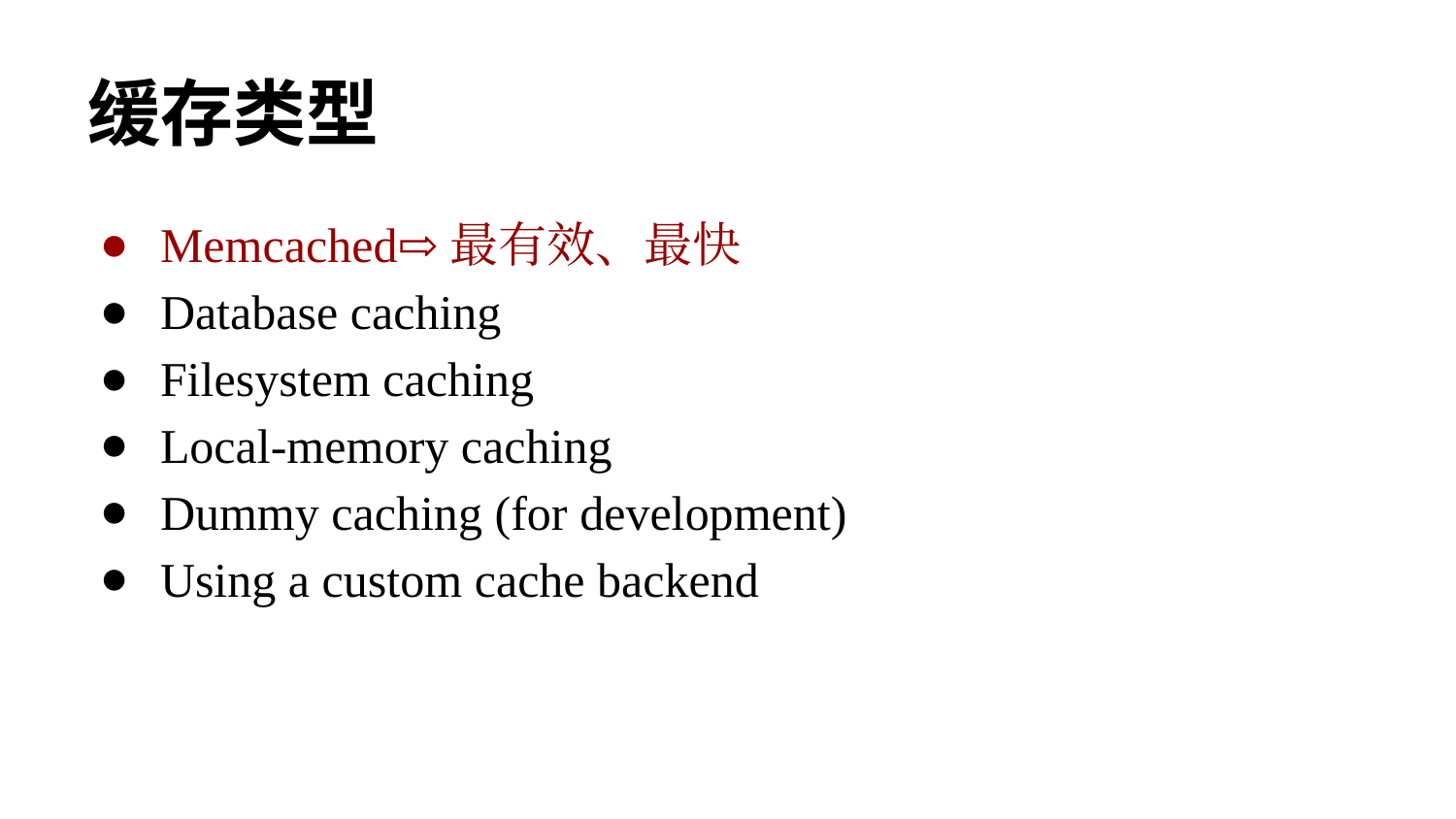

# 缓存类型
Memcached⇨最有效、最快
Database caching
Filesystem caching
Local-memory caching
Dummy caching (for development)
Using a custom cache backend